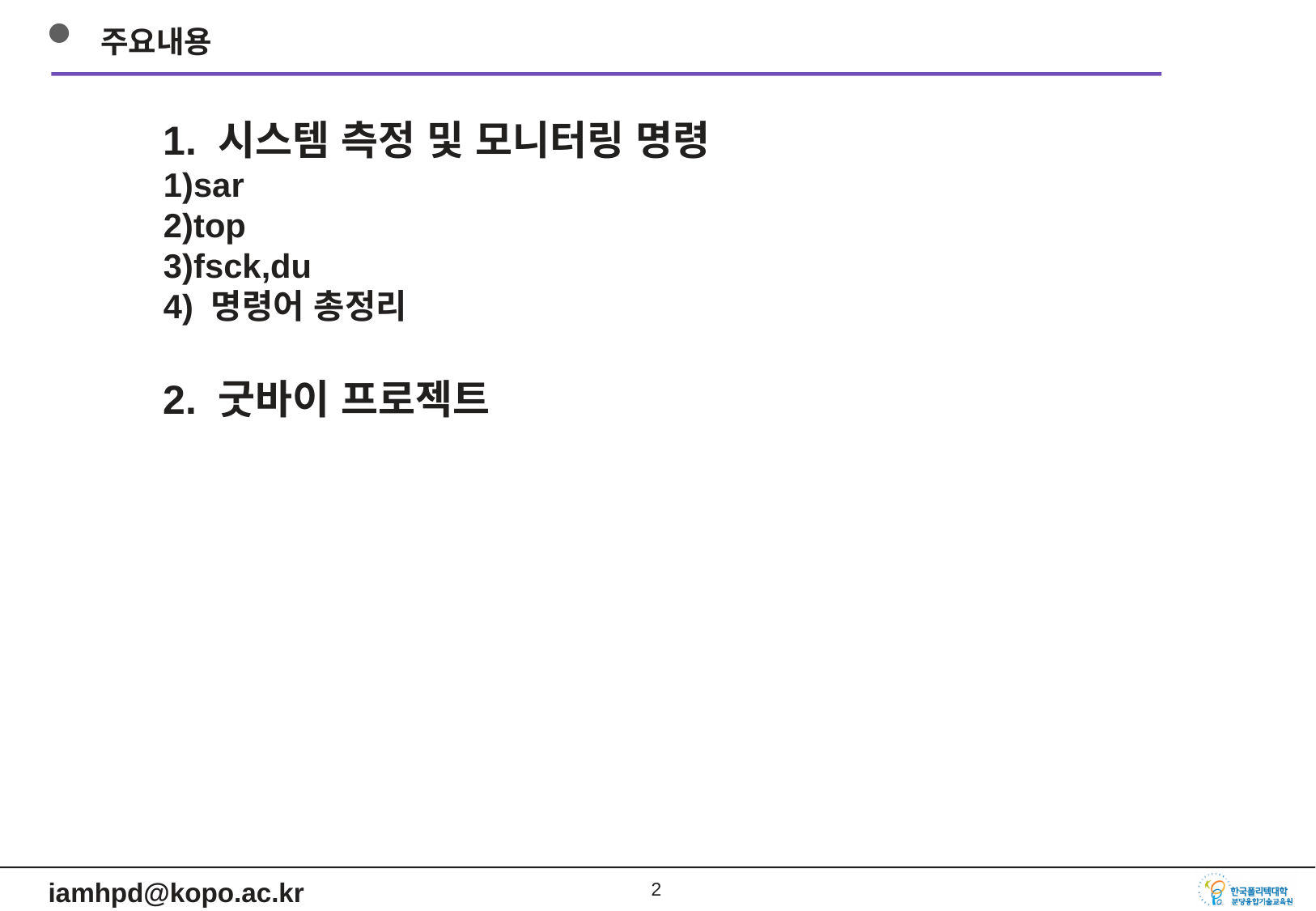

주요내용
1. 시스템 측정 및 모니터링 명령
1)sar
2)top
3)fsck,du
4) 명령어 총정리

2. 굿바이 프로젝트
2